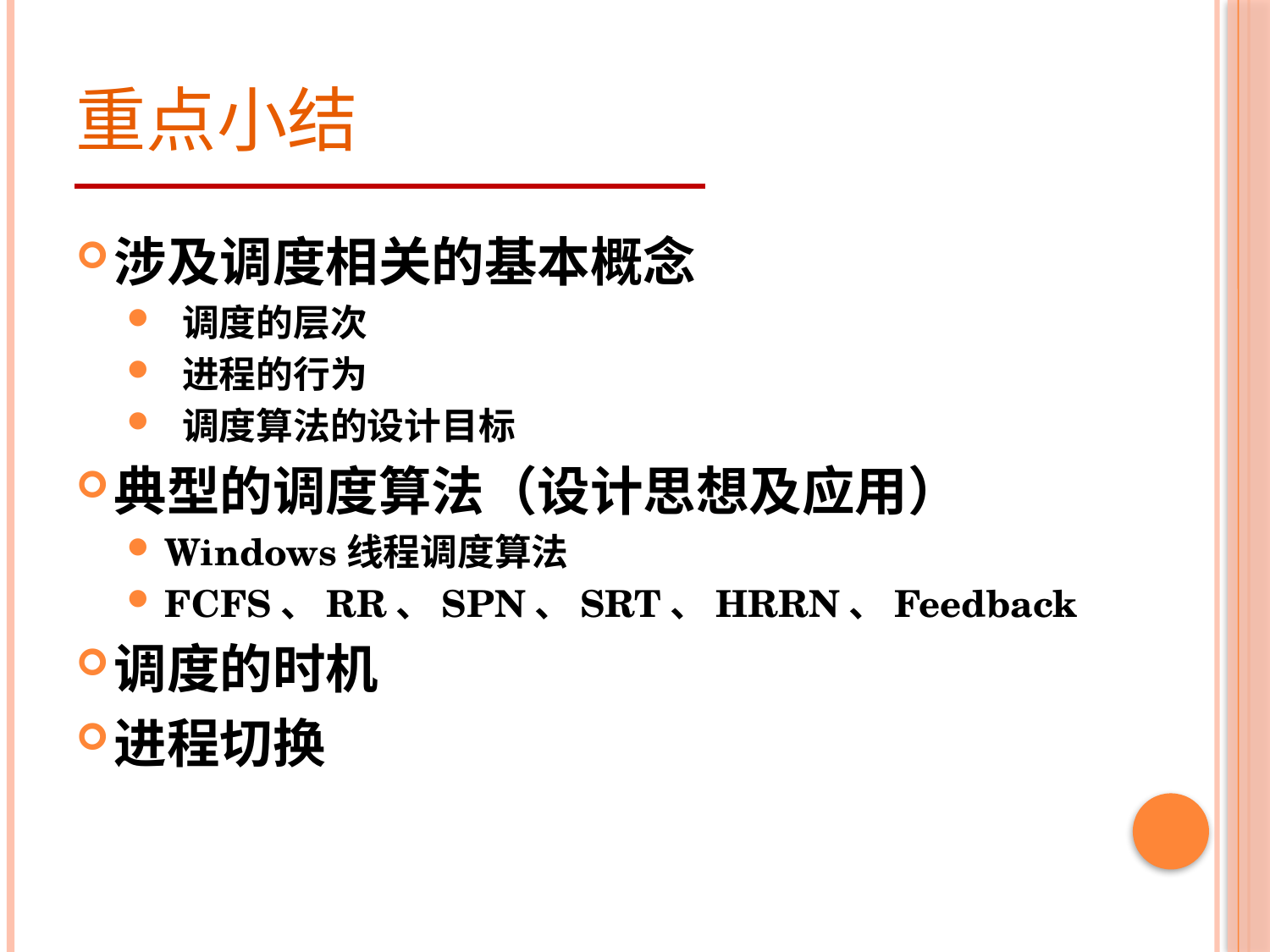

# 重点小结
涉及调度相关的基本概念
 调度的层次
 进程的行为
 调度算法的设计目标
典型的调度算法（设计思想及应用）
Windows线程调度算法
FCFS、RR、SPN、SRT、HRRN、Feedback
调度的时机
进程切换